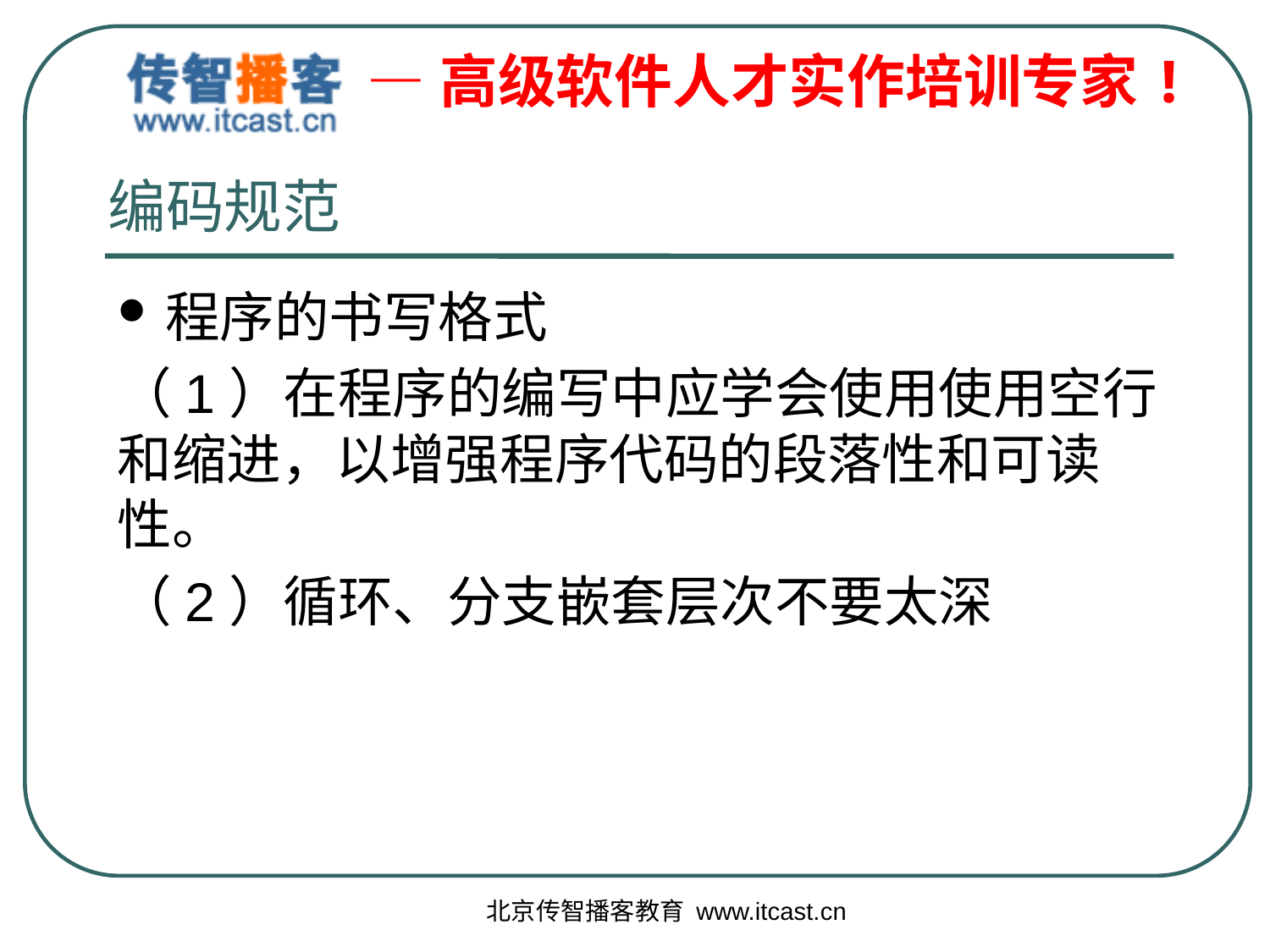

# 编码规范
程序的书写格式
（1）在程序的编写中应学会使用使用空行和缩进，以增强程序代码的段落性和可读性。
（2）循环、分支嵌套层次不要太深
北京传智播客教育 www.itcast.cn